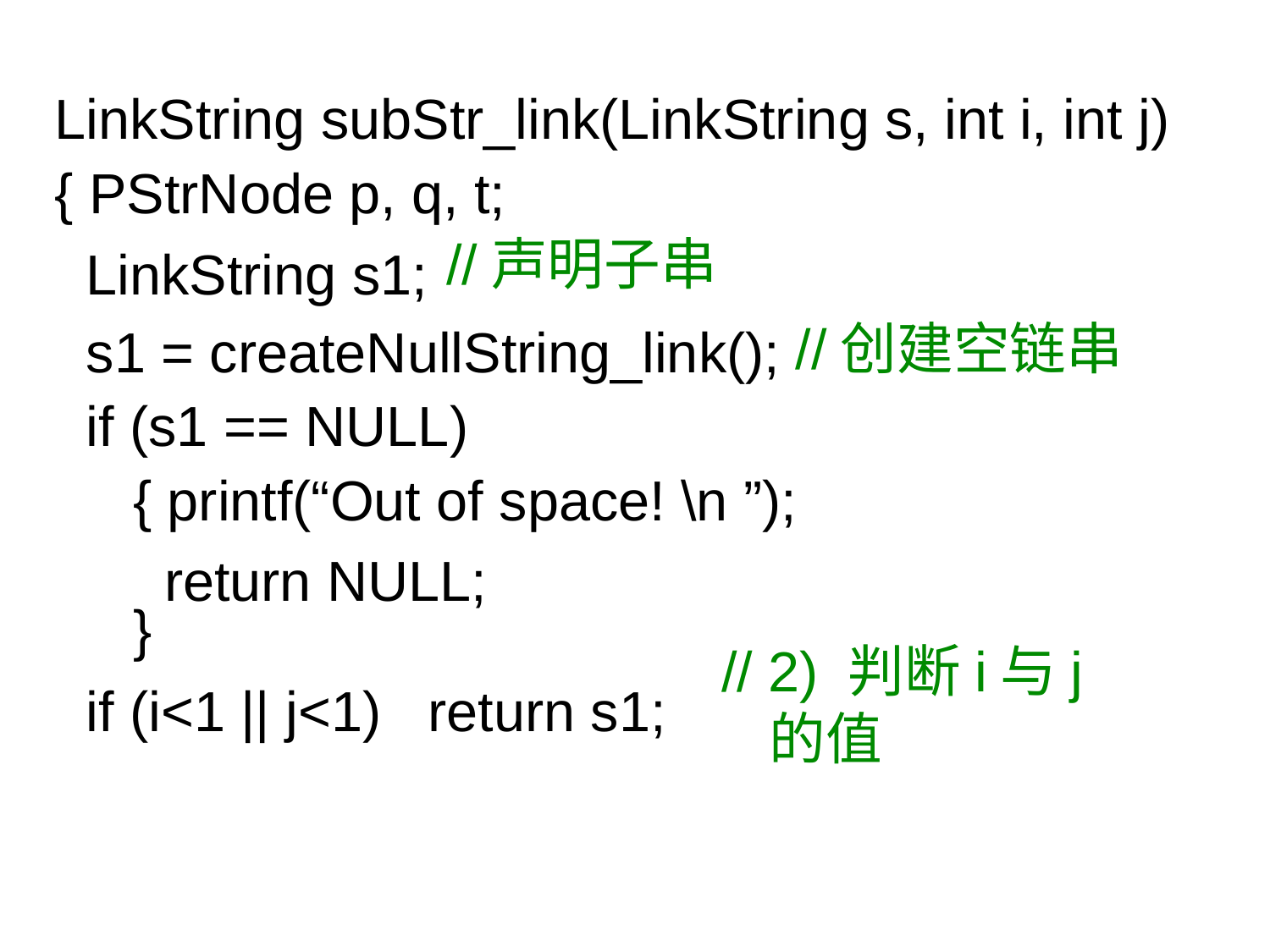

LinkString subStr_link(LinkString s, int i, int j)
{ PStrNode p, q, t;
  LinkString s1;
//声明子串
  s1 = createNullString_link();
//创建空链串
  if (s1 == NULL)
     { printf(“Out of space! \n ”);
       return NULL;
     }
  if (i<1 || j<1)   return s1;
// 2) 判断i与j的值